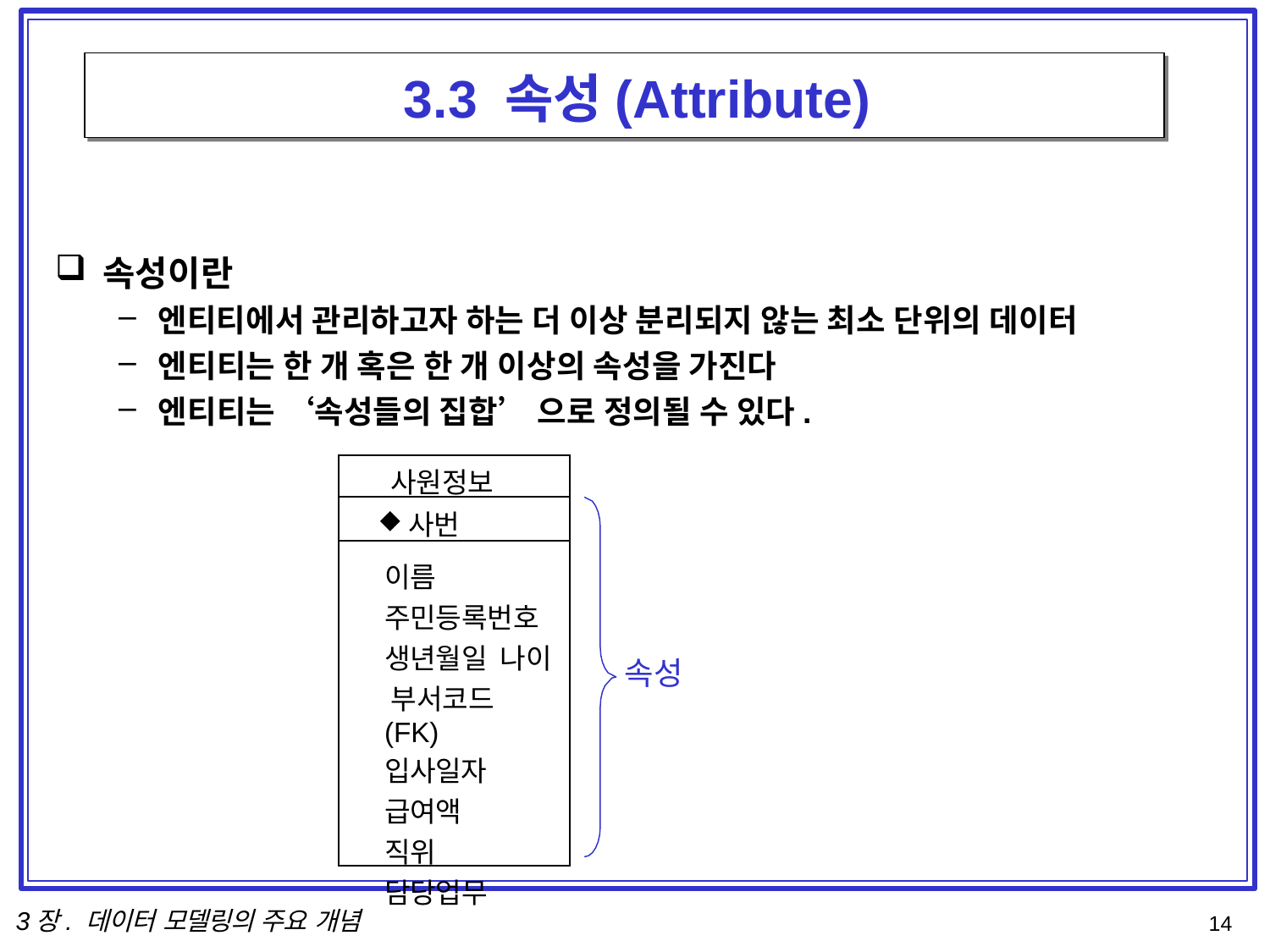

# 3.3 속성(Attribute)
속성이란
엔티티에서 관리하고자 하는 더 이상 분리되지 않는 최소 단위의 데이터
엔티티는 한 개 혹은 한 개 이상의 속성을 가진다
엔티티는 ‘속성들의 집합’ 으로 정의될 수 있다.
| 사원정보 |
| --- |
| 사번 |
| 이름 주민등록번호 생년월일 나이 부서코드(FK) 입사일자 급여액 직위 담당업무 |

속성
3장. 데이터 모델링의 주요 개념
14